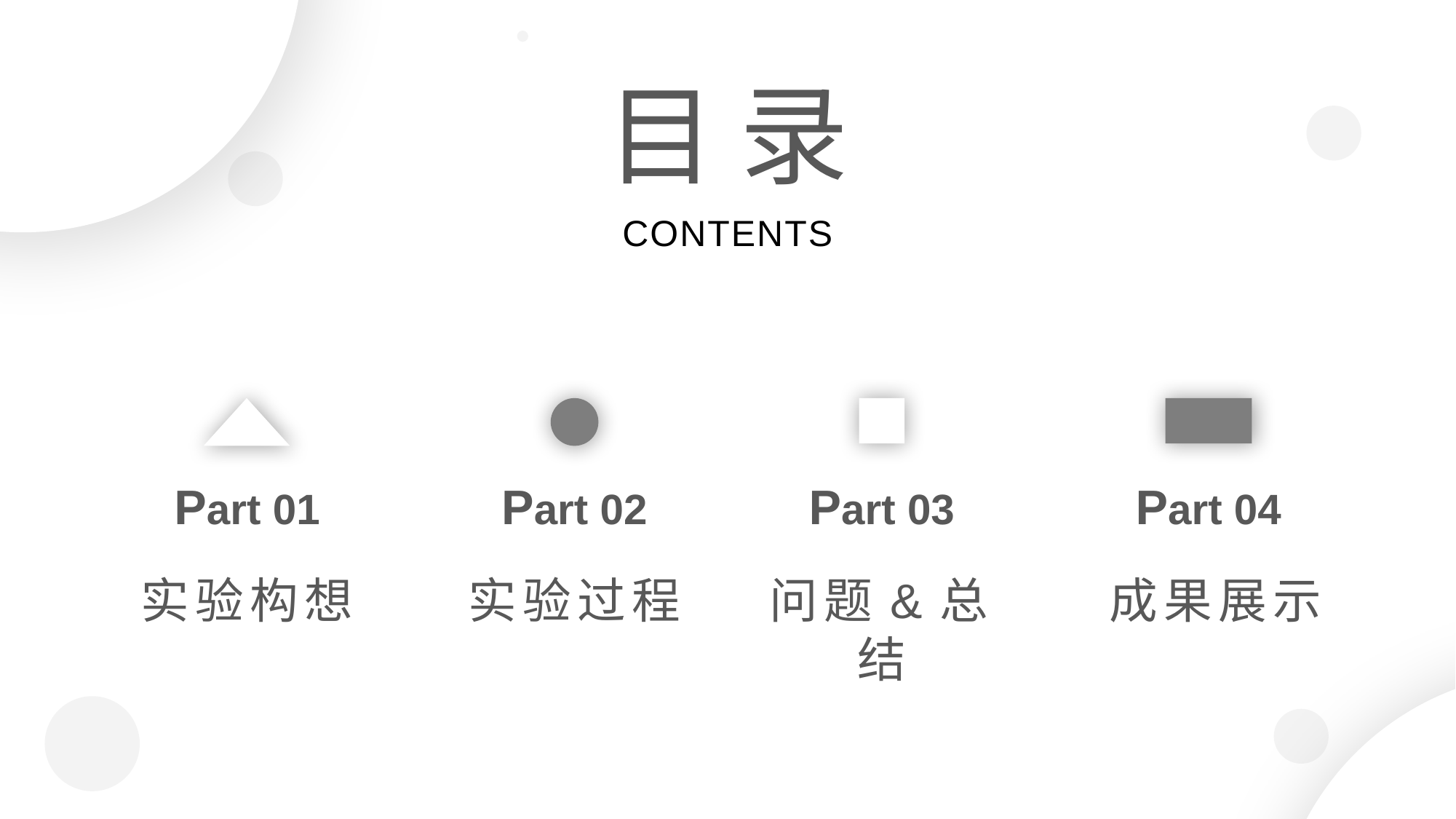

目 录

CONTENTS

Part 01
实验构想

Part 02
实验过程

Part 03
问题&总结

Part 04
成果展示